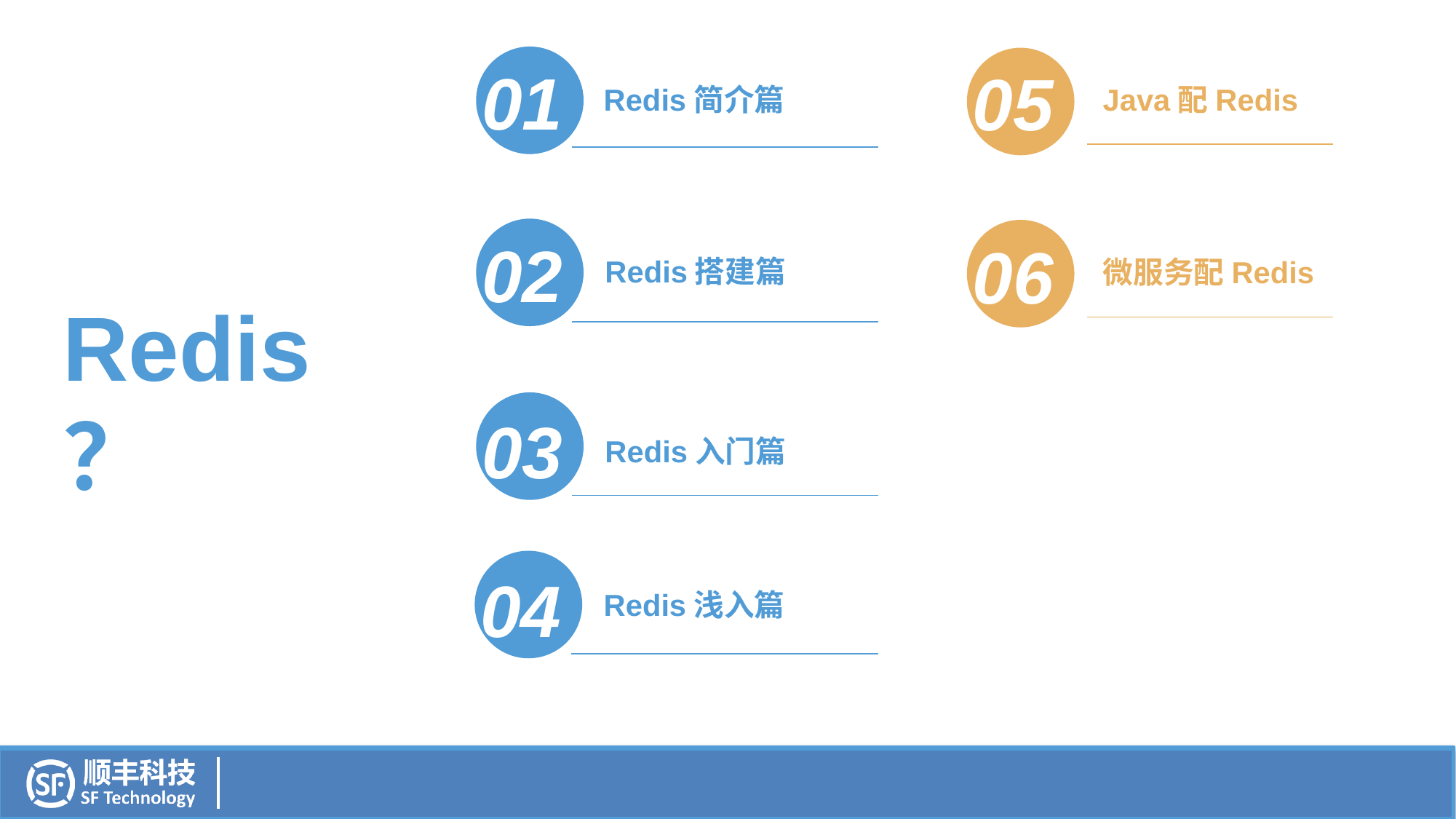

01
05
Redis简介篇
Java配Redis

02
06
Redis搭建篇
微服务配Redis
Redis？

03
Redis入门篇

04
Redis浅入篇